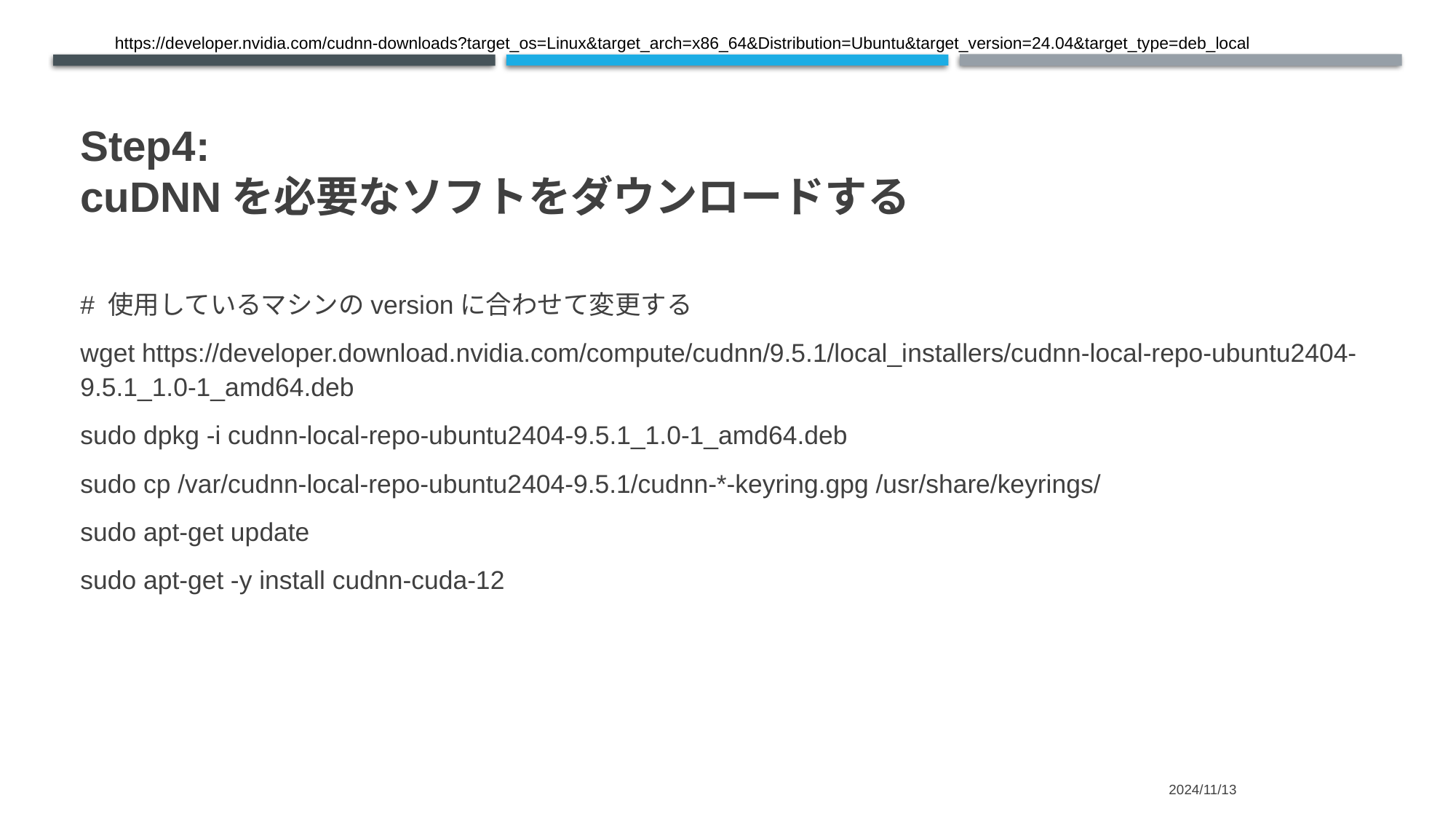

https://developer.nvidia.com/cudnn-downloads?target_os=Linux&target_arch=x86_64&Distribution=Ubuntu&target_version=24.04&target_type=deb_local
# Step4: cuDNNを必要なソフトをダウンロードする
# 使用しているマシンのversionに合わせて変更する
wget https://developer.download.nvidia.com/compute/cudnn/9.5.1/local_installers/cudnn-local-repo-ubuntu2404-9.5.1_1.0-1_amd64.deb
sudo dpkg -i cudnn-local-repo-ubuntu2404-9.5.1_1.0-1_amd64.deb
sudo cp /var/cudnn-local-repo-ubuntu2404-9.5.1/cudnn-*-keyring.gpg /usr/share/keyrings/
sudo apt-get update
sudo apt-get -y install cudnn-cuda-12
2024/11/13